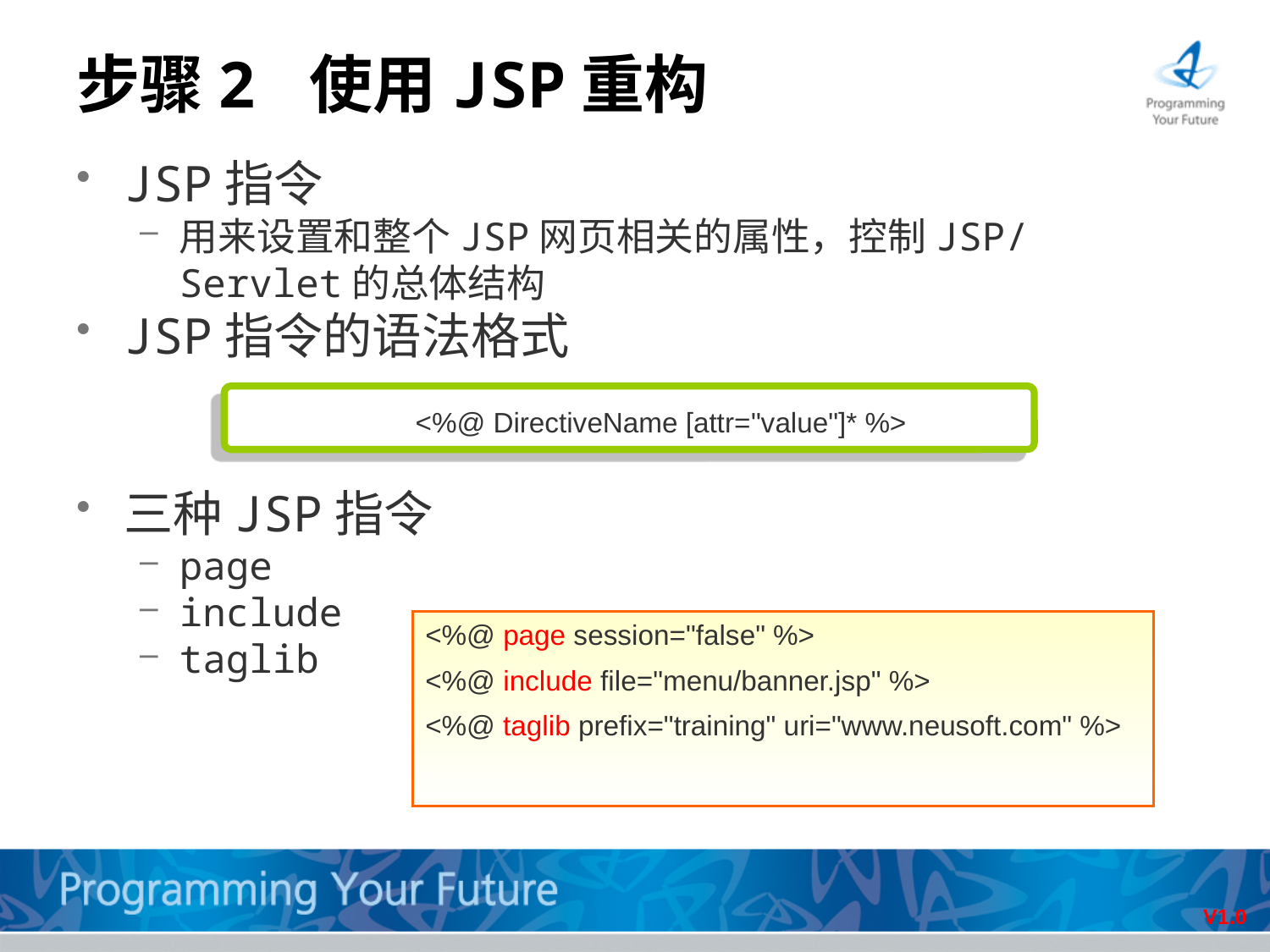

# 步骤2 使用JSP重构
JSP指令
用来设置和整个JSP网页相关的属性，控制JSP/Servlet的总体结构
JSP指令的语法格式

三种JSP指令
page
include
taglib

<%@ DirectiveName [attr="value"]* %>
<%@ page session="false" %>
<%@ include file="menu/banner.jsp" %>
<%@ taglib prefix="training" uri="www.neusoft.com" %>